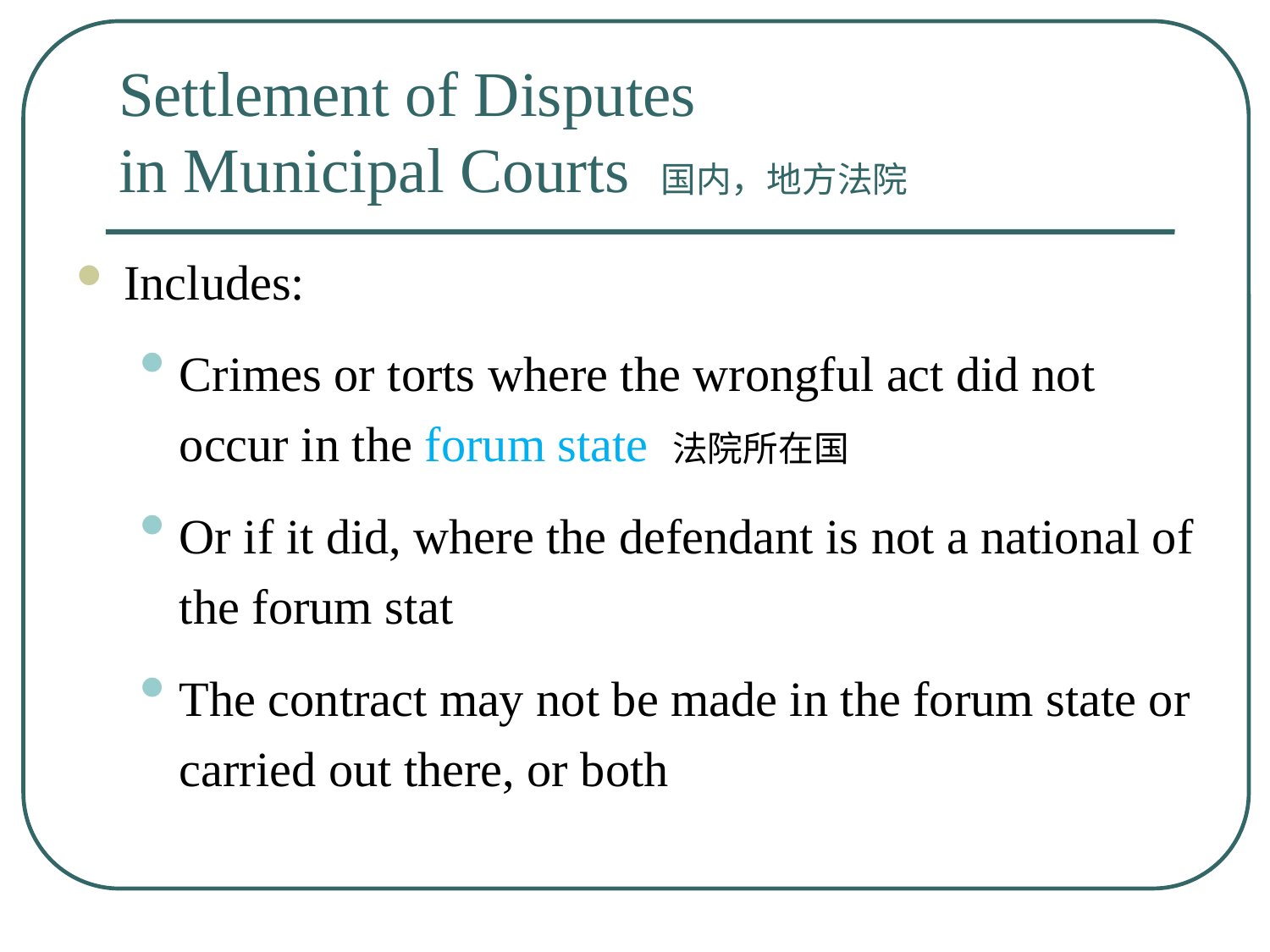

# Settlement of Disputes in Municipal Courts 国内，地方法院
Includes:
Crimes or torts where the wrongful act did not occur in the forum state 法院所在国
Or if it did, where the defendant is not a national of the forum stat
The contract may not be made in the forum state or carried out there, or both